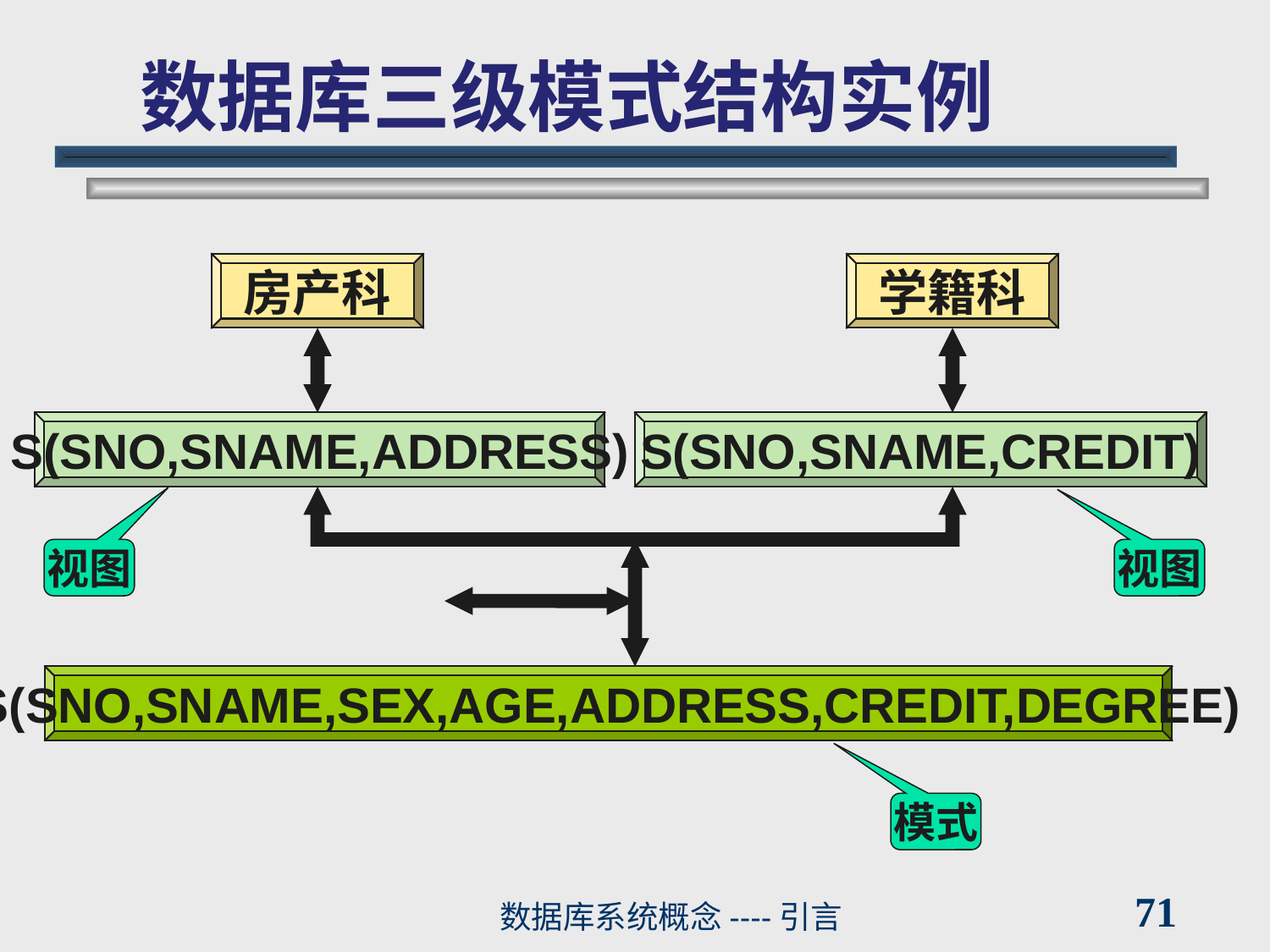

# 数据库三级模式结构实例
房产科
学籍科

S(SNO,SNAME,ADDRESS)
S(SNO,SNAME,CREDIT)

视图

视图

S(SNO,SNAME,SEX,AGE,ADDRESS,CREDIT,DEGREE)
模式
71
数据库系统概念----引言